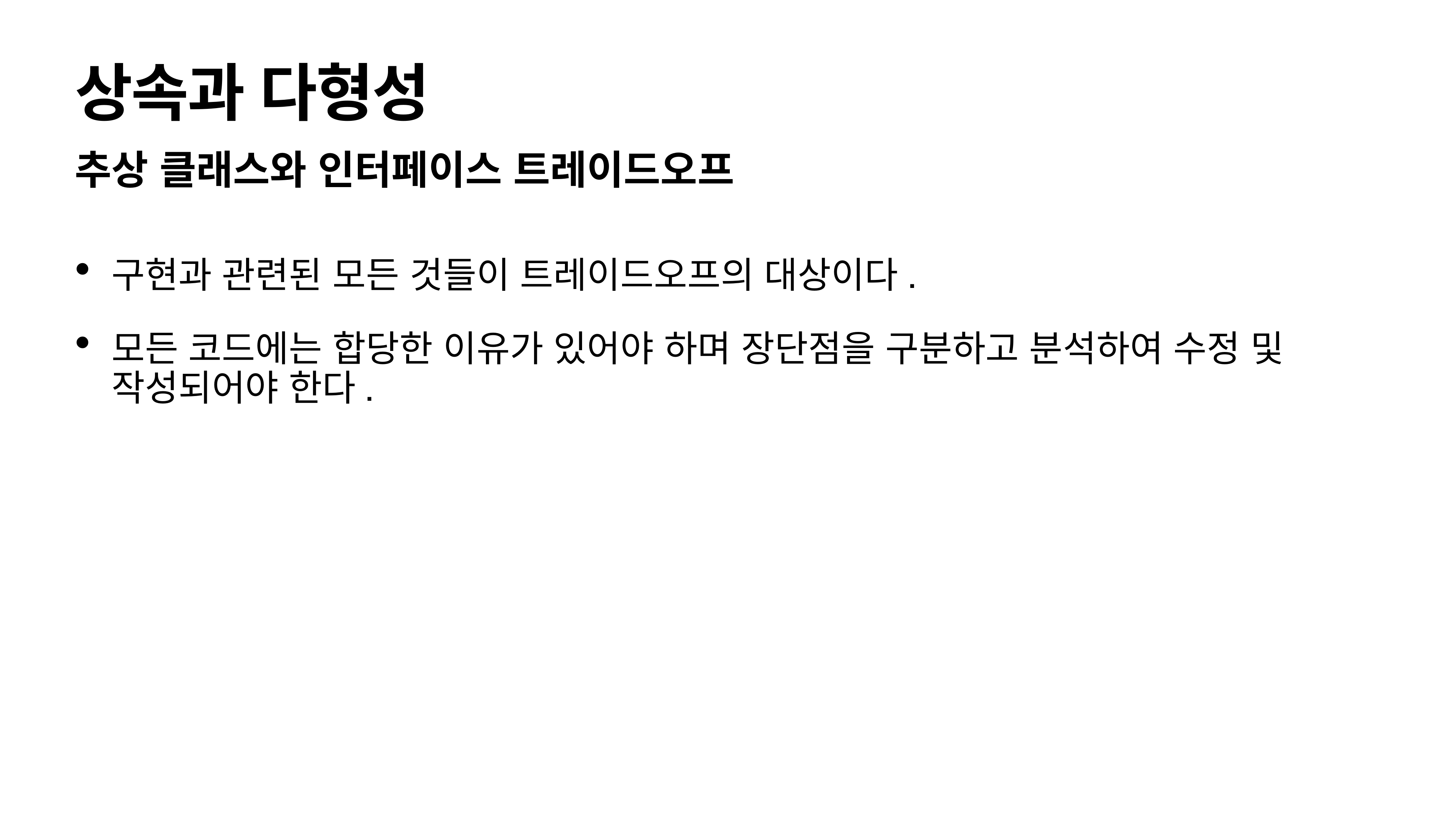

# 상속과 다형성
추상 클래스와 인터페이스 트레이드오프
구현과 관련된 모든 것들이 트레이드오프의 대상이다.
모든 코드에는 합당한 이유가 있어야 하며 장단점을 구분하고 분석하여 수정 및 작성되어야 한다.